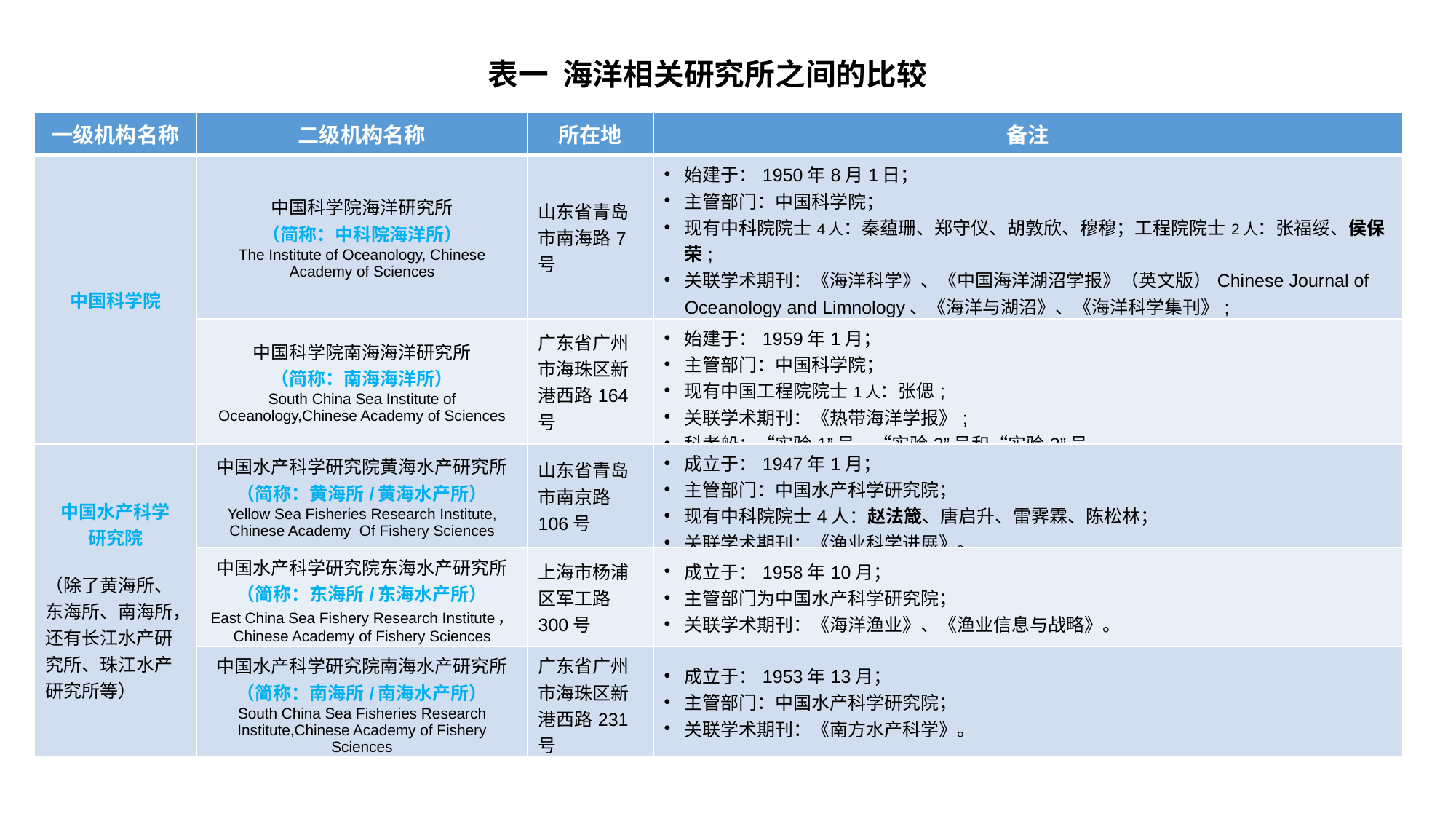

表一  海洋相关研究所之间的比较
| 一级机构名称 | 二级机构名称 | 所在地 | 备注 |
| --- | --- | --- | --- |
| 中国科学院 | 中国科学院海洋研究所 （简称：中科院海洋所） The Institute of Oceanology, Chinese Academy of Sciences | 山东省青岛市南海路7号 | 始建于：1950年8月1日； 主管部门：中国科学院； 现有中科院院士4人：秦蕴珊、郑守仪、胡敦欣、穆穆；工程院院士2人：张福绥、侯保荣; 关联学术期刊：《海洋科学》、《中国海洋湖沼学报》（英文版）Chinese Journal of Oceanology and Limnology、《海洋与湖沼》、《海洋科学集刊》; 科考船：“科学一号”轮、“科学三号”轮、“创新”轮。 |
|  | 中国科学院南海海洋研究所 （简称：南海海洋所） South China Sea Institute of Oceanology,Chinese Academy of Sciences | 广东省广州市海珠区新港西路164号 | 始建于：1959年1月； 主管部门：中国科学院； 现有中国工程院院士1人：张偲; 关联学术期刊：《热带海洋学报》; 科考船：“实验1”号、“实验2”号和“实验3”号。 |
| 中国水产科学 研究院 （除了黄海所、东海所、南海所，还有长江水产研究所、珠江水产研究所等） | 中国水产科学研究院黄海水产研究所（简称：黄海所/黄海水产所） Yellow Sea Fisheries Research Institute, Chinese Academy Of Fishery Sciences | 山东省青岛市南京路106号 | 成立于：1947年1月； 主管部门：中国水产科学研究院； 现有中科院院士4人：赵法箴、唐启升、雷霁霖、陈松林； 关联学术期刊：《渔业科学进展》。 |
|  | 中国水产科学研究院东海水产研究所（简称：东海所/东海水产所） East China Sea Fishery Research Institute， Chinese Academy of Fishery Sciences | 上海市杨浦区军工路300号 | 成立于：1958年10月； 主管部门为中国水产科学研究院； 关联学术期刊：《海洋渔业》、《渔业信息与战略》。 |
|  | 中国水产科学研究院南海水产研究所（简称：南海所/南海水产所） South China Sea Fisheries Research Institute,Chinese Academy of Fishery Sciences | 广东省广州市海珠区新港西路231号 | 成立于：1953年13月； 主管部门：中国水产科学研究院； 关联学术期刊：《南方水产科学》。 |